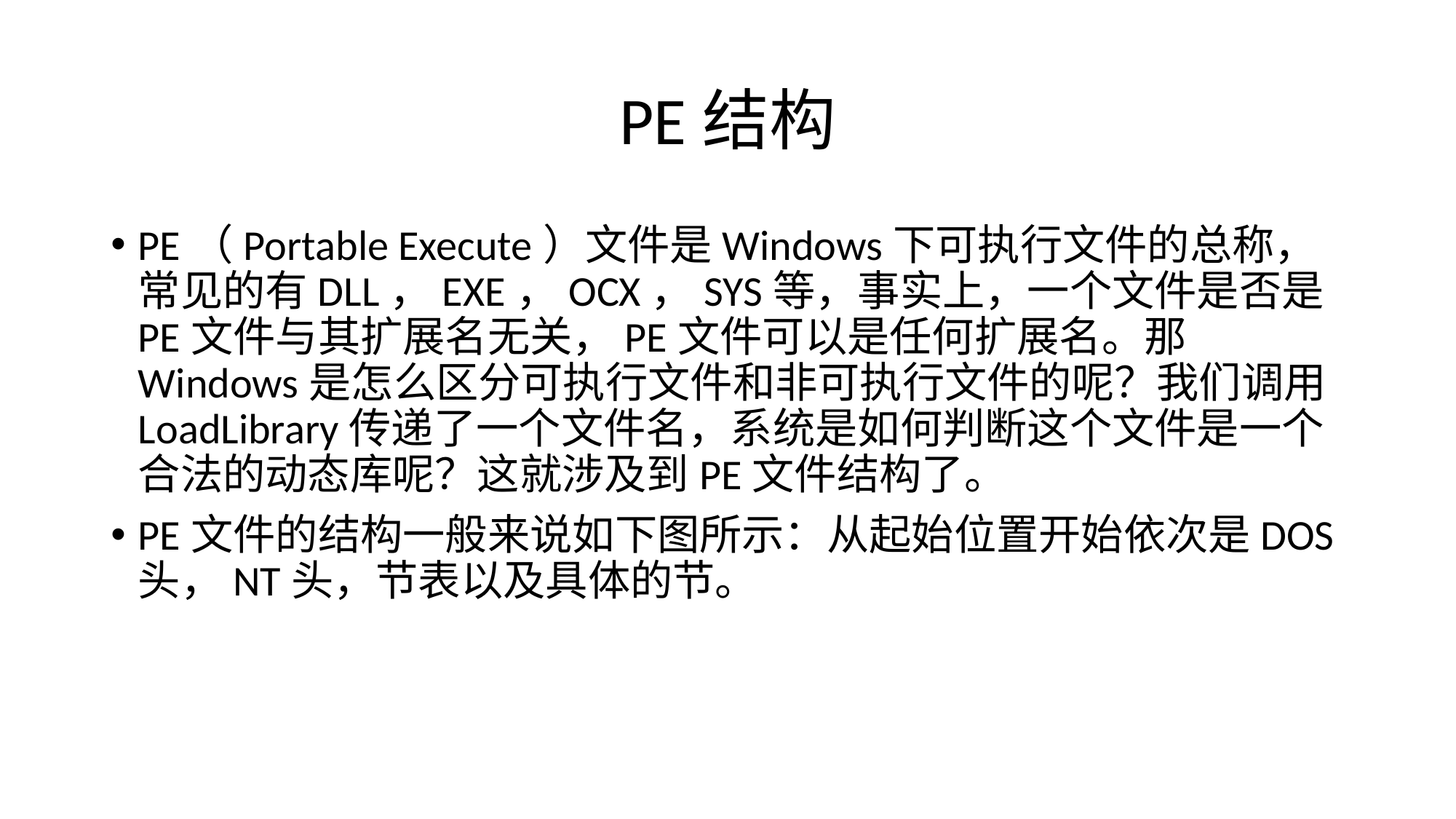

# PE结构
PE（Portable Execute）文件是Windows下可执行文件的总称，常见的有DLL，EXE，OCX，SYS等，事实上，一个文件是否是PE文件与其扩展名无关，PE文件可以是任何扩展名。那Windows是怎么区分可执行文件和非可执行文件的呢？我们调用LoadLibrary传递了一个文件名，系统是如何判断这个文件是一个合法的动态库呢？这就涉及到PE文件结构了。
PE文件的结构一般来说如下图所示：从起始位置开始依次是DOS头，NT头，节表以及具体的节。